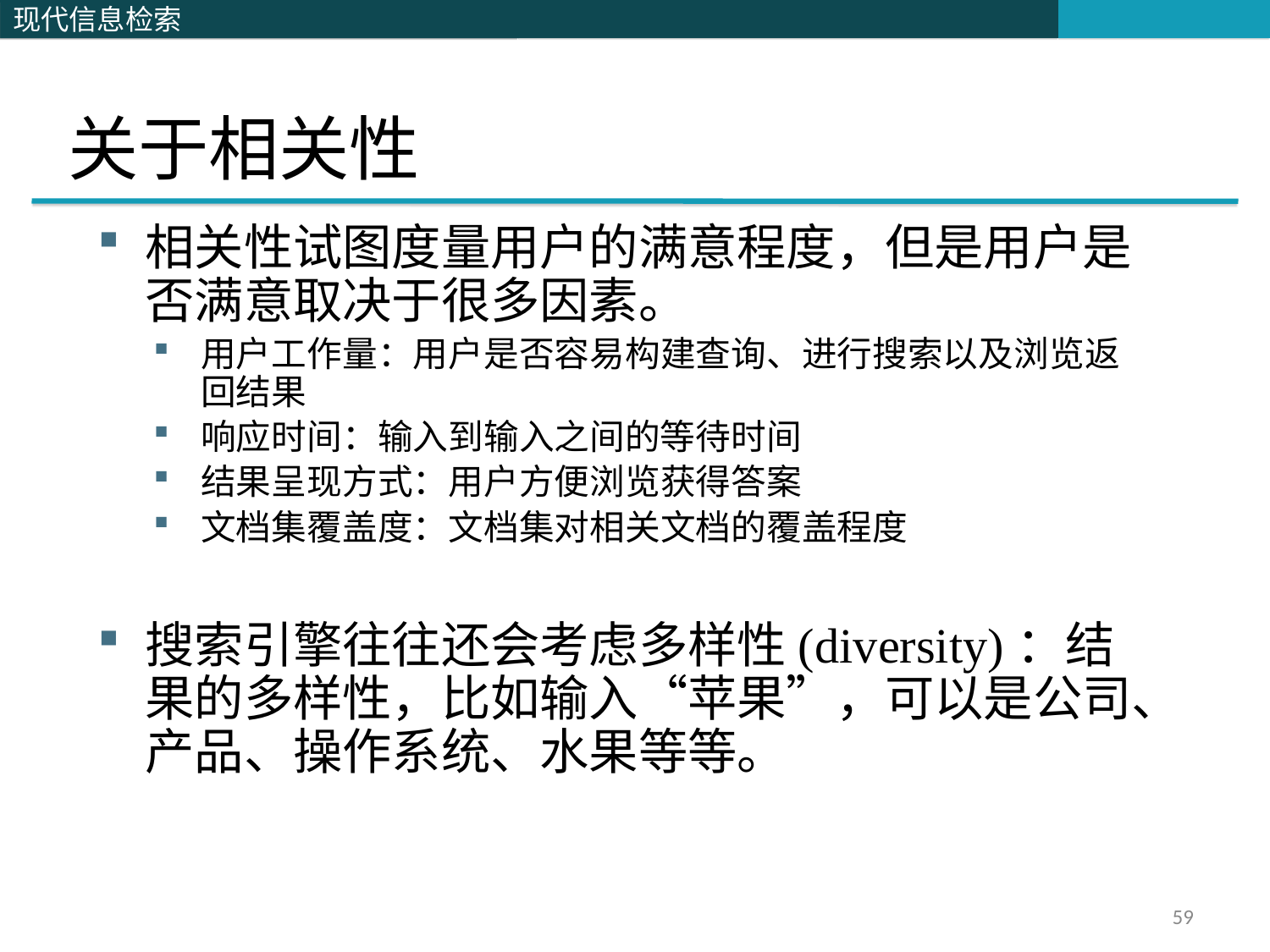

# 关于相关性
相关性试图度量用户的满意程度，但是用户是否满意取决于很多因素。
用户工作量：用户是否容易构建查询、进行搜索以及浏览返回结果
响应时间：输入到输入之间的等待时间
结果呈现方式：用户方便浏览获得答案
文档集覆盖度：文档集对相关文档的覆盖程度

搜索引擎往往还会考虑多样性(diversity)：结果的多样性，比如输入“苹果”，可以是公司、产品、操作系统、水果等等。
59